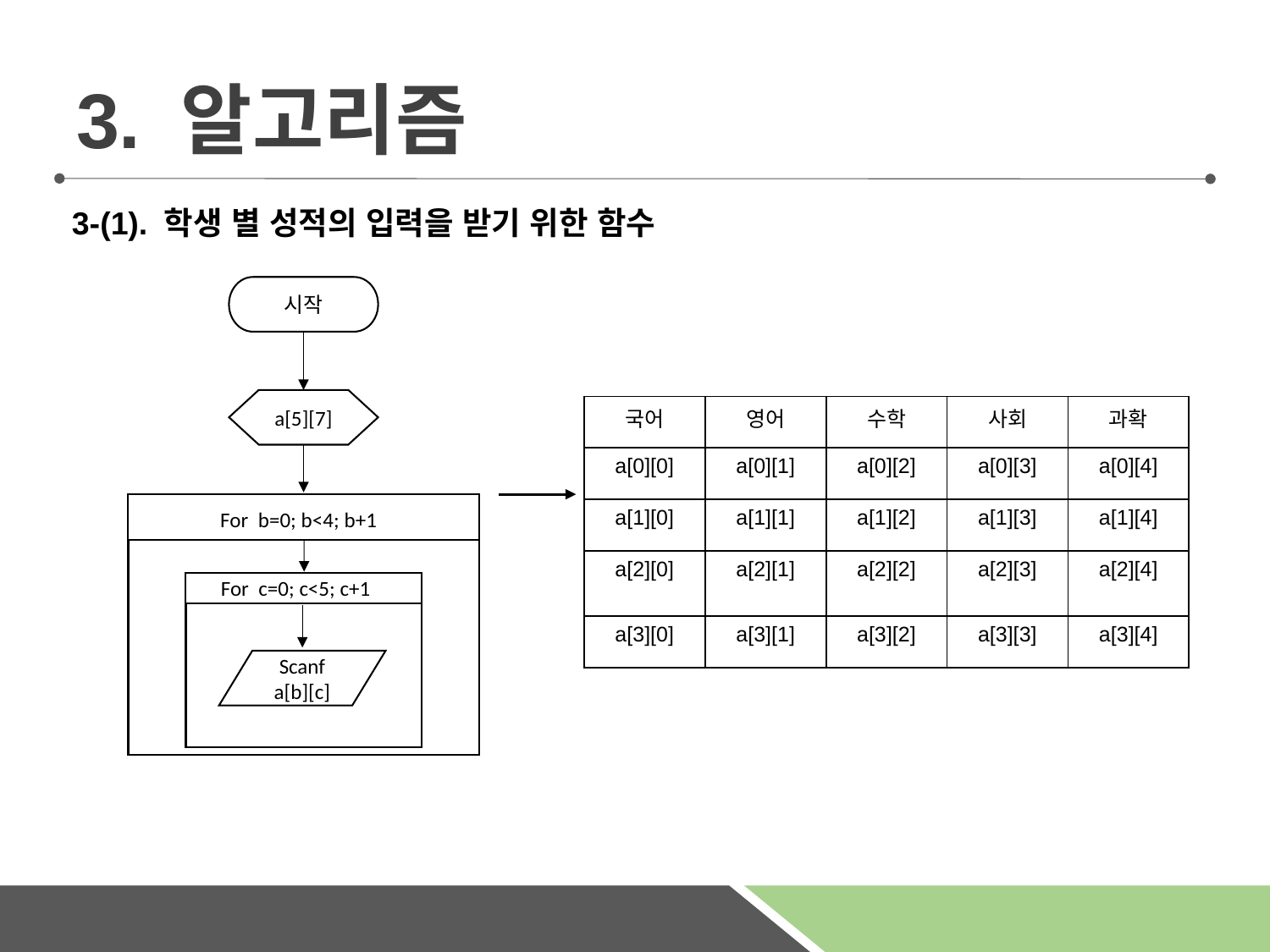

3. 알고리즘
3-(1). 학생 별 성적의 입력을 받기 위한 함수
시작
a[5][7]
ㄹㄹㄹㄹㄹㄹㄹㄹㄹㄹㄹㄹㄹㄹㄹㄹㄹㄹㄹㄹㄹㄹ

For  b=0; b<4; b+1
For  c=0; c<5; c+1
Scanf a[b][c]
| 국어 | 영어 | 수학 | 사회 | 과확 |
| --- | --- | --- | --- | --- |
| a[0][0] | a[0][1] | a[0][2] | a[0][3] | a[0][4] |
| a[1][0] | a[1][1] | a[1][2] | a[1][3] | a[1][4] |
| a[2][0] | a[2][1] | a[2][2] | a[2][3] | a[2][4] |
| a[3][0] | a[3][1] | a[3][2] | a[3][3] | a[3][4] |